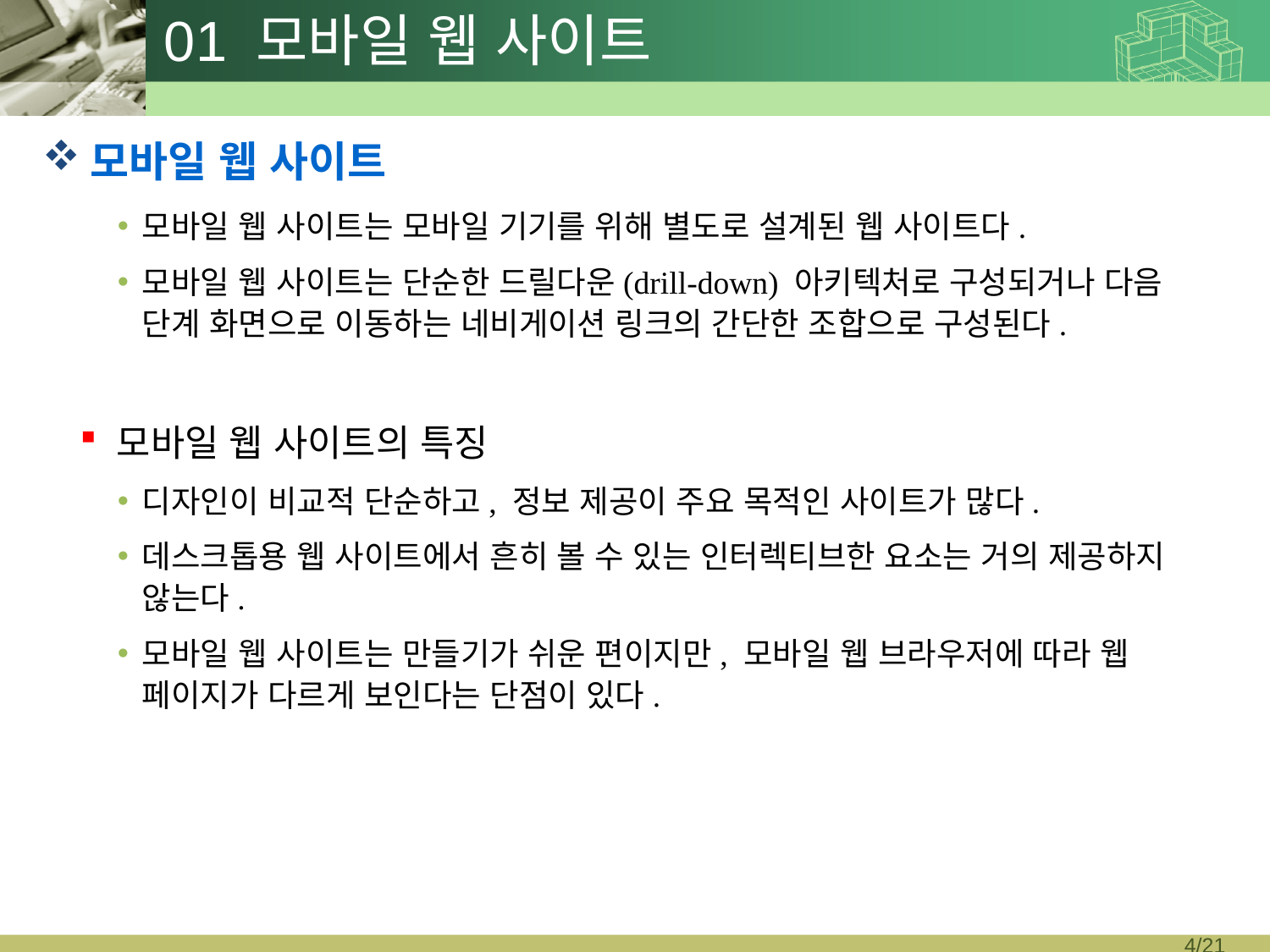

# 01 모바일 웹 사이트
모바일 웹 사이트
모바일 웹 사이트는 모바일 기기를 위해 별도로 설계된 웹 사이트다.
모바일 웹 사이트는 단순한 드릴다운(drill-down) 아키텍처로 구성되거나 다음 단계 화면으로 이동하는 네비게이션 링크의 간단한 조합으로 구성된다.

모바일 웹 사이트의 특징
디자인이 비교적 단순하고, 정보 제공이 주요 목적인 사이트가 많다.
데스크톱용 웹 사이트에서 흔히 볼 수 있는 인터렉티브한 요소는 거의 제공하지 않는다.
모바일 웹 사이트는 만들기가 쉬운 편이지만, 모바일 웹 브라우저에 따라 웹 페이지가 다르게 보인다는 단점이 있다.